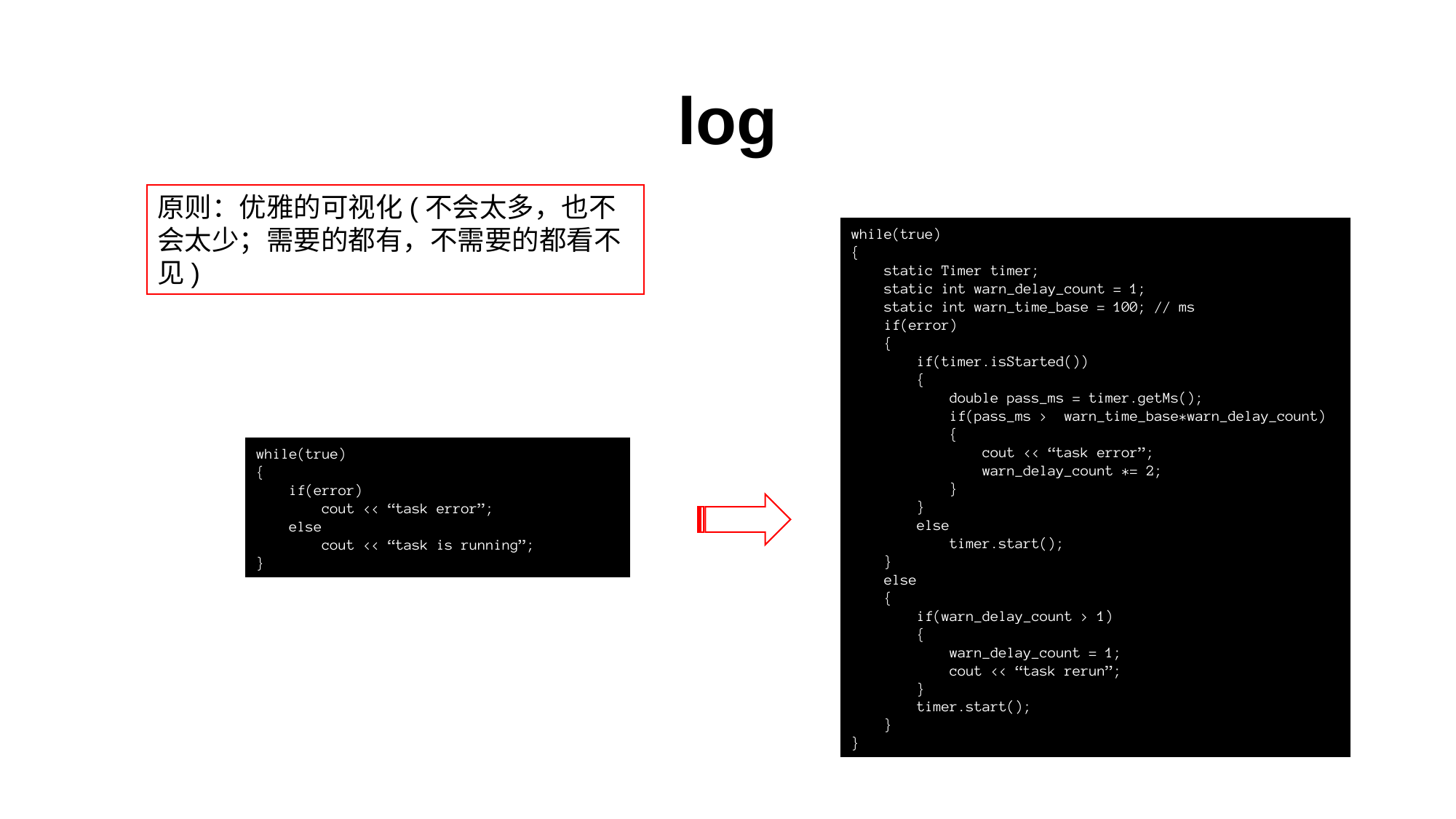

# log
原则：优雅的可视化(不会太多，也不会太少；需要的都有，不需要的都看不见)
while(true)
{
    static Timer timer;
    static int warn_delay_count = 1;
    static int warn_time_base = 100; // ms
    if(error)
    {
        if(timer.isStarted())
        {
            double pass_ms = timer.getMs();
            if(pass_ms >  warn_time_base*warn_delay_count)
            {
                cout << “task error”;
                warn_delay_count *= 2;
            }
        }
        else
            timer.start();
    }
    else
    {
        if(warn_delay_count > 1)
        {
            warn_delay_count = 1;
            cout << “task rerun”;
        }
        timer.start();
    }
}
while(true)
{
    if(error)
        cout << “task error”;
    else
        cout << “task is running”;
}